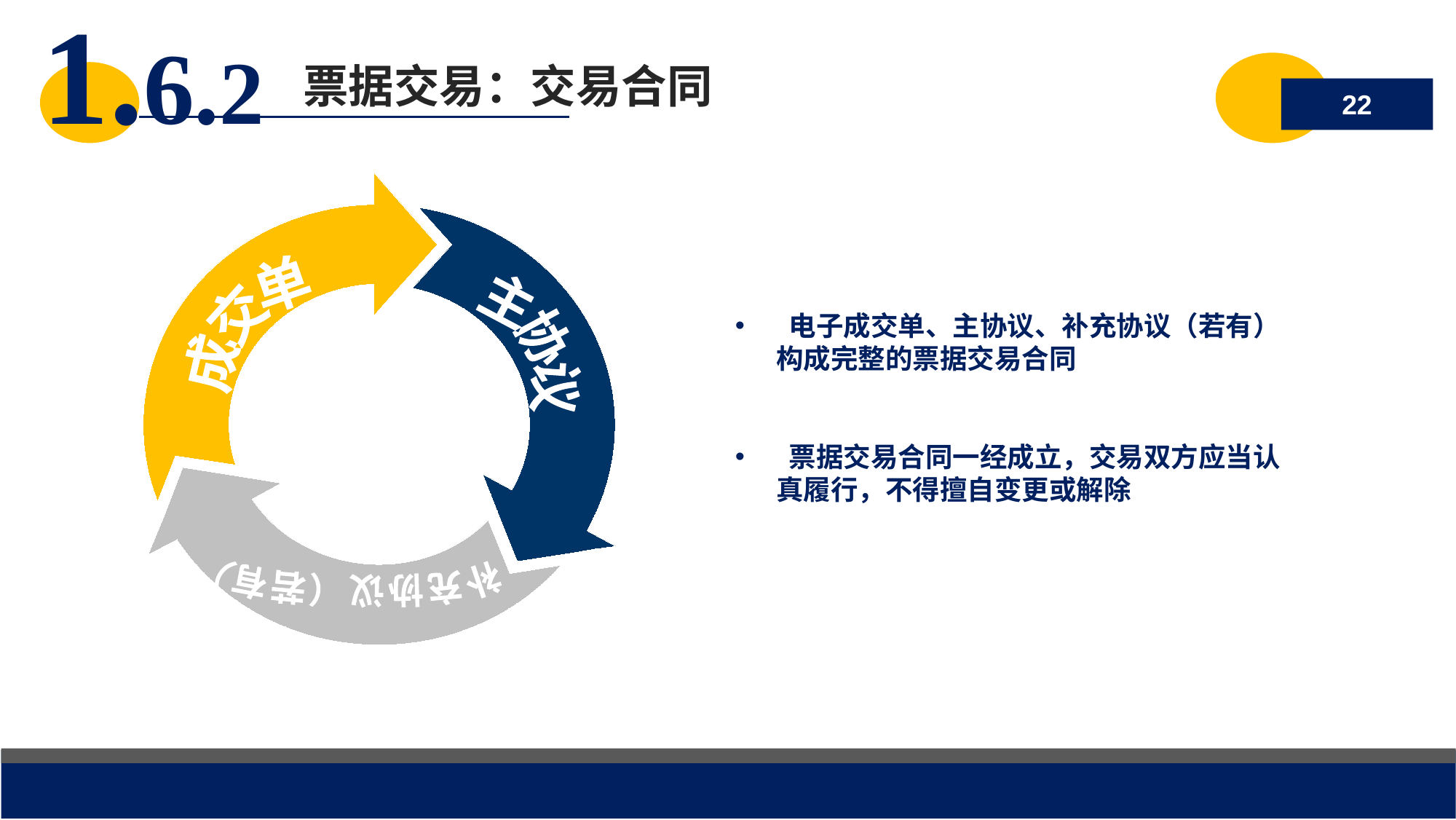

票据交易：交易合同
1.6.2

22

成交单
主协议
补充协议（若有）
 电子成交单、主协议、补充协议（若有）构成完整的票据交易合同

 票据交易合同一经成立，交易双方应当认真履行，不得擅自变更或解除

2018/7/19